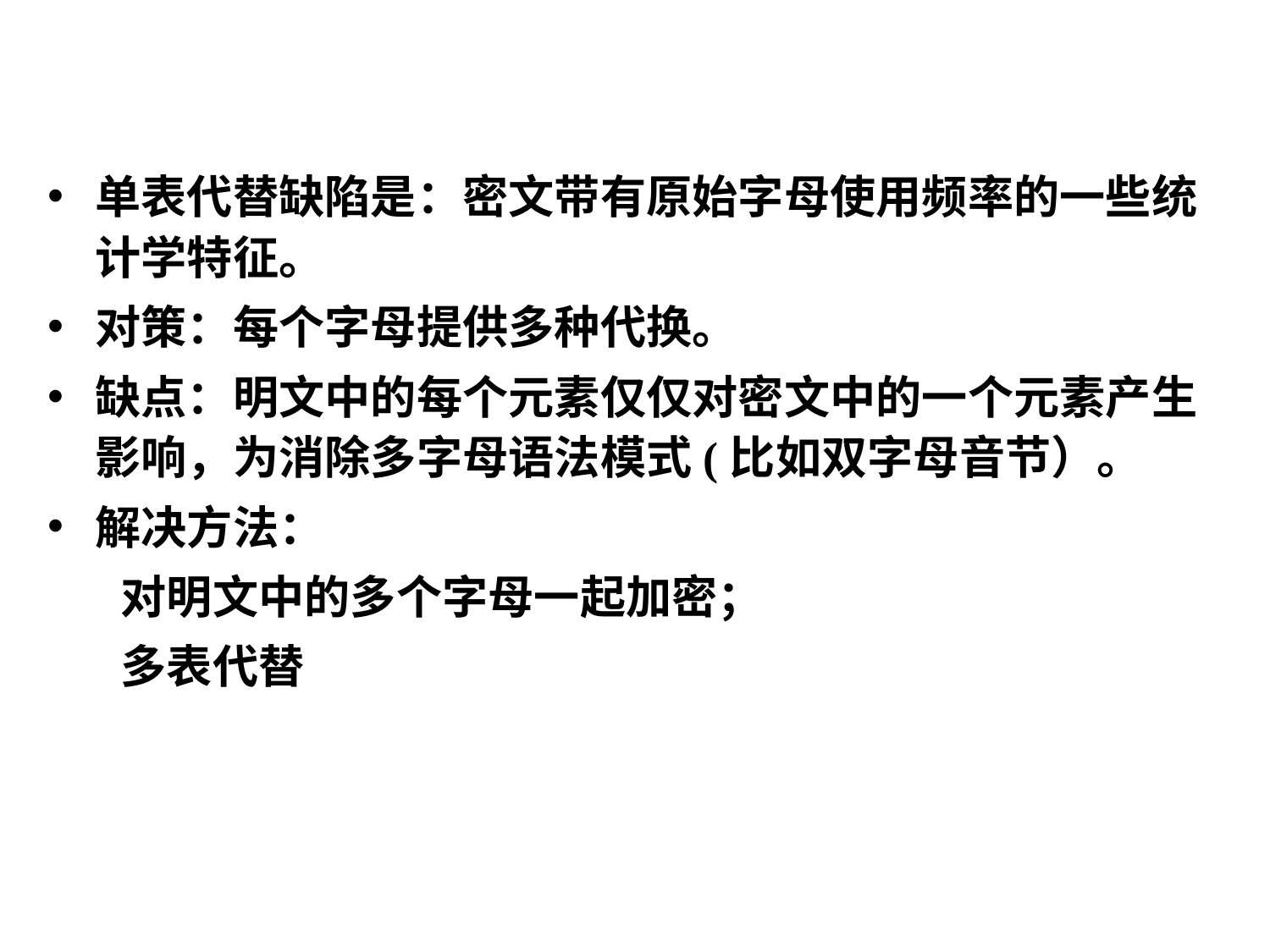

单表代替缺陷是：密文带有原始字母使用频率的一些统计学特征。
对策：每个字母提供多种代换。
缺点：明文中的每个元素仅仅对密文中的一个元素产生影响，为消除多字母语法模式(比如双字母音节）。
解决方法：
      对明文中的多个字母一起加密；
      多表代替